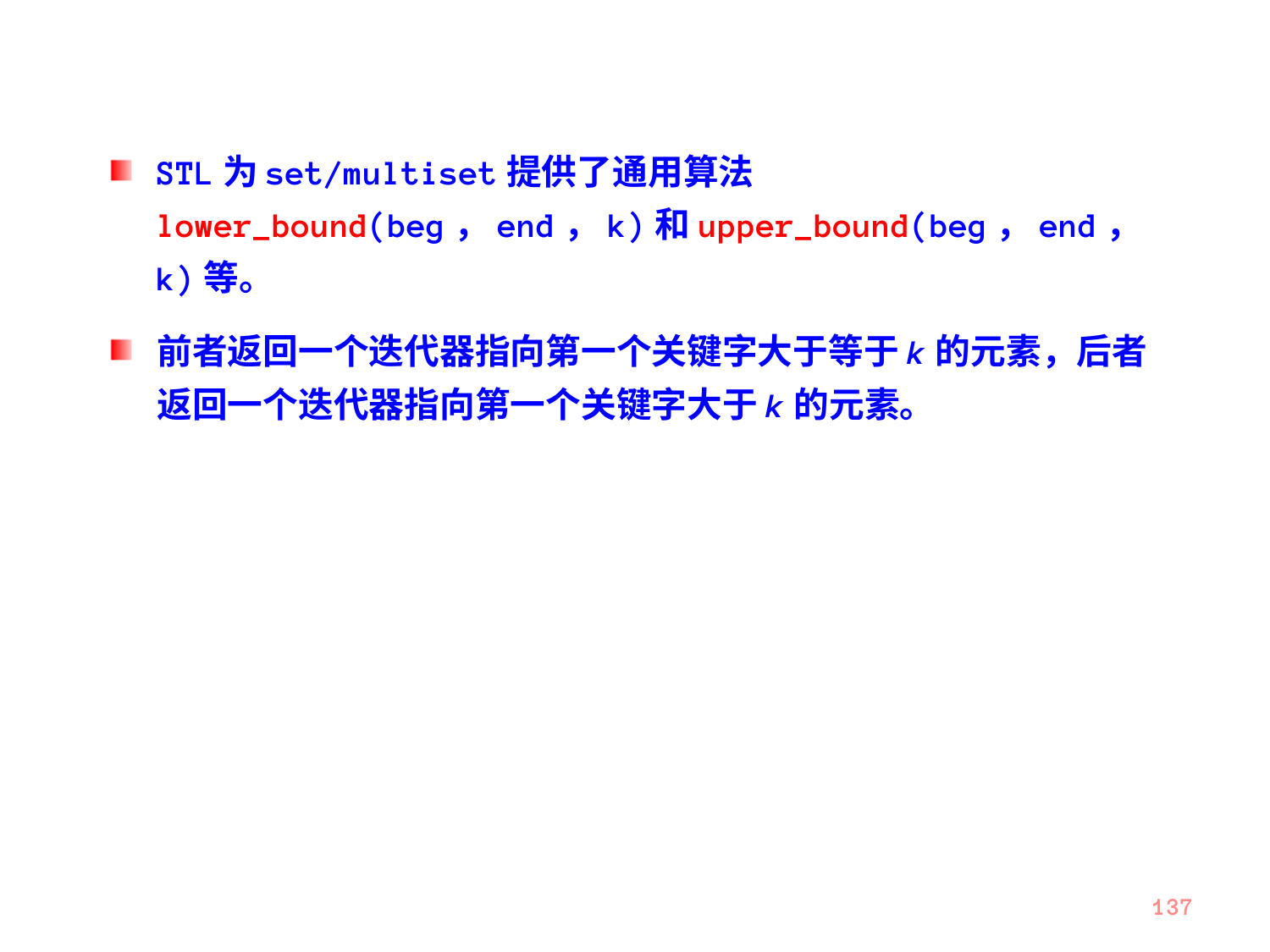

STL为set/multiset提供了通用算法lower_bound(beg，end，k)和upper_bound(beg，end，k)等。
前者返回一个迭代器指向第一个关键字大于等于k的元素，后者返回一个迭代器指向第一个关键字大于k的元素。
137